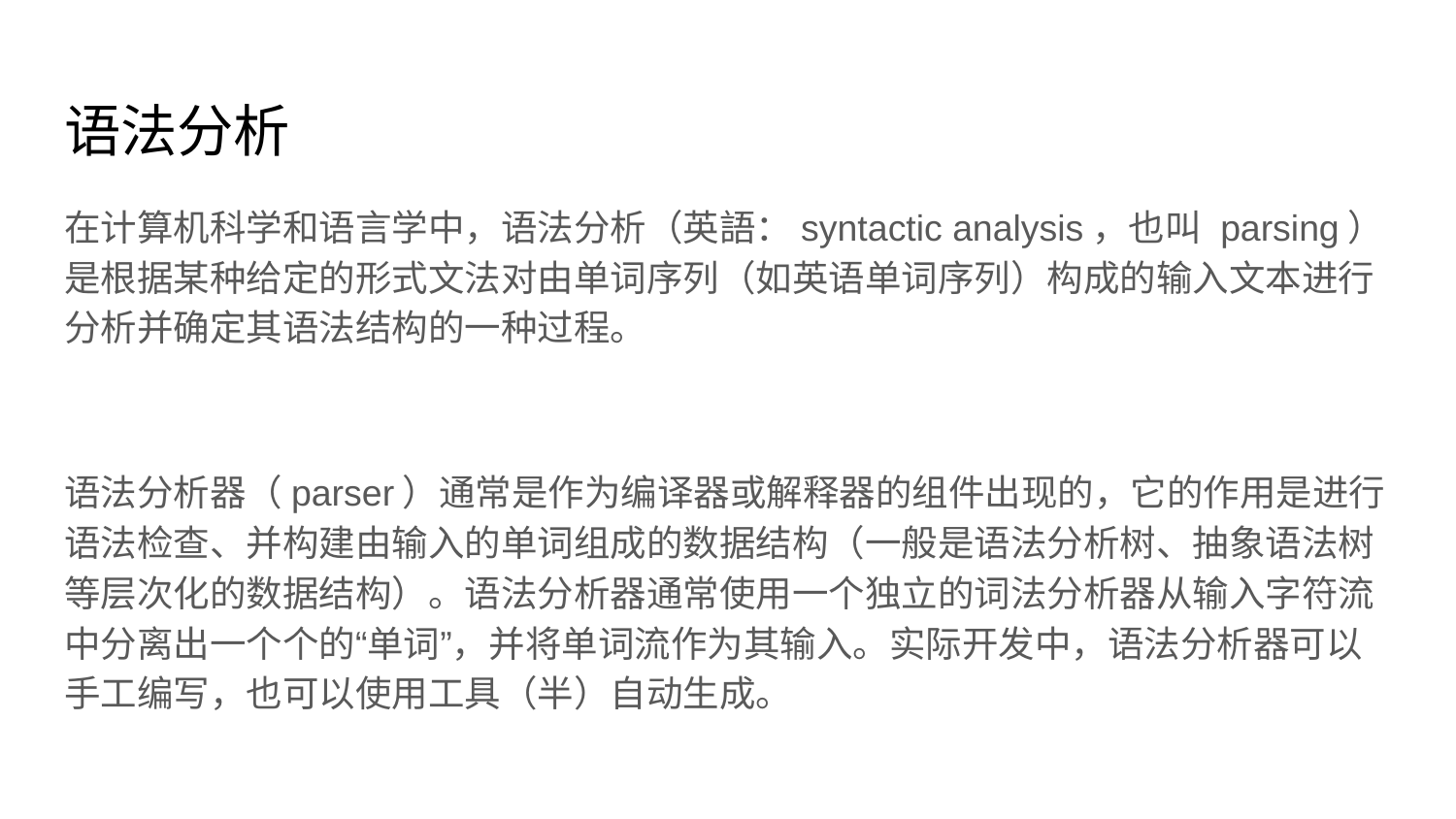

# 语法分析
在计算机科学和语言学中，语法分析（英語：syntactic analysis，也叫 parsing）是根据某种给定的形式文法对由单词序列（如英语单词序列）构成的输入文本进行分析并确定其语法结构的一种过程。

语法分析器（parser）通常是作为编译器或解释器的组件出现的，它的作用是进行语法检查、并构建由输入的单词组成的数据结构（一般是语法分析树、抽象语法树等层次化的数据结构）。语法分析器通常使用一个独立的词法分析器从输入字符流中分离出一个个的“单词”，并将单词流作为其输入。实际开发中，语法分析器可以手工编写，也可以使用工具（半）自动生成。